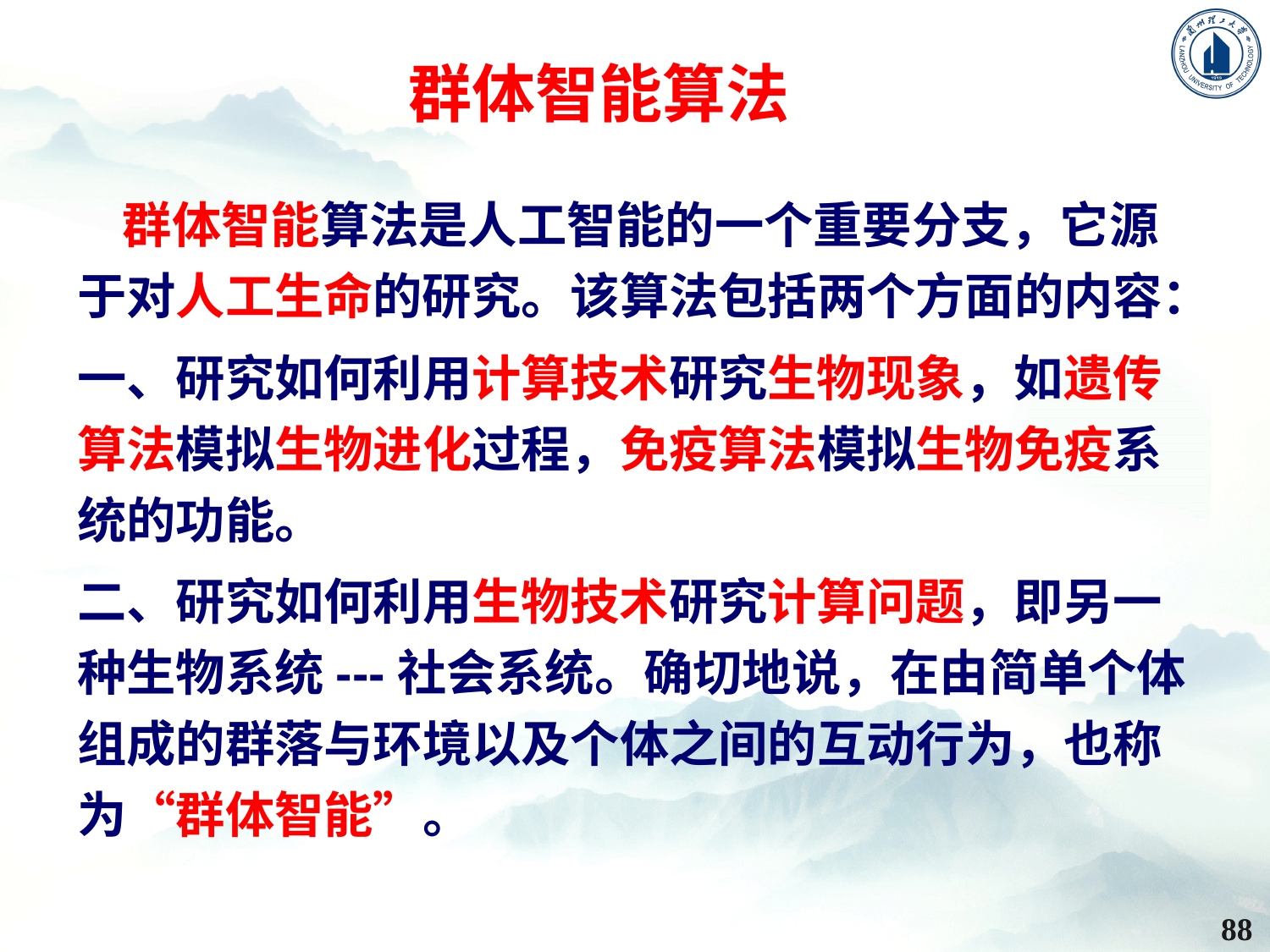

群体智能算法
   群体智能算法是人工智能的一个重要分支，它源于对人工生命的研究。该算法包括两个方面的内容：
一、研究如何利用计算技术研究生物现象，如遗传算法模拟生物进化过程，免疫算法模拟生物免疫系统的功能。
二、研究如何利用生物技术研究计算问题，即另一种生物系统---社会系统。确切地说，在由简单个体组成的群落与环境以及个体之间的互动行为，也称为“群体智能”。
88